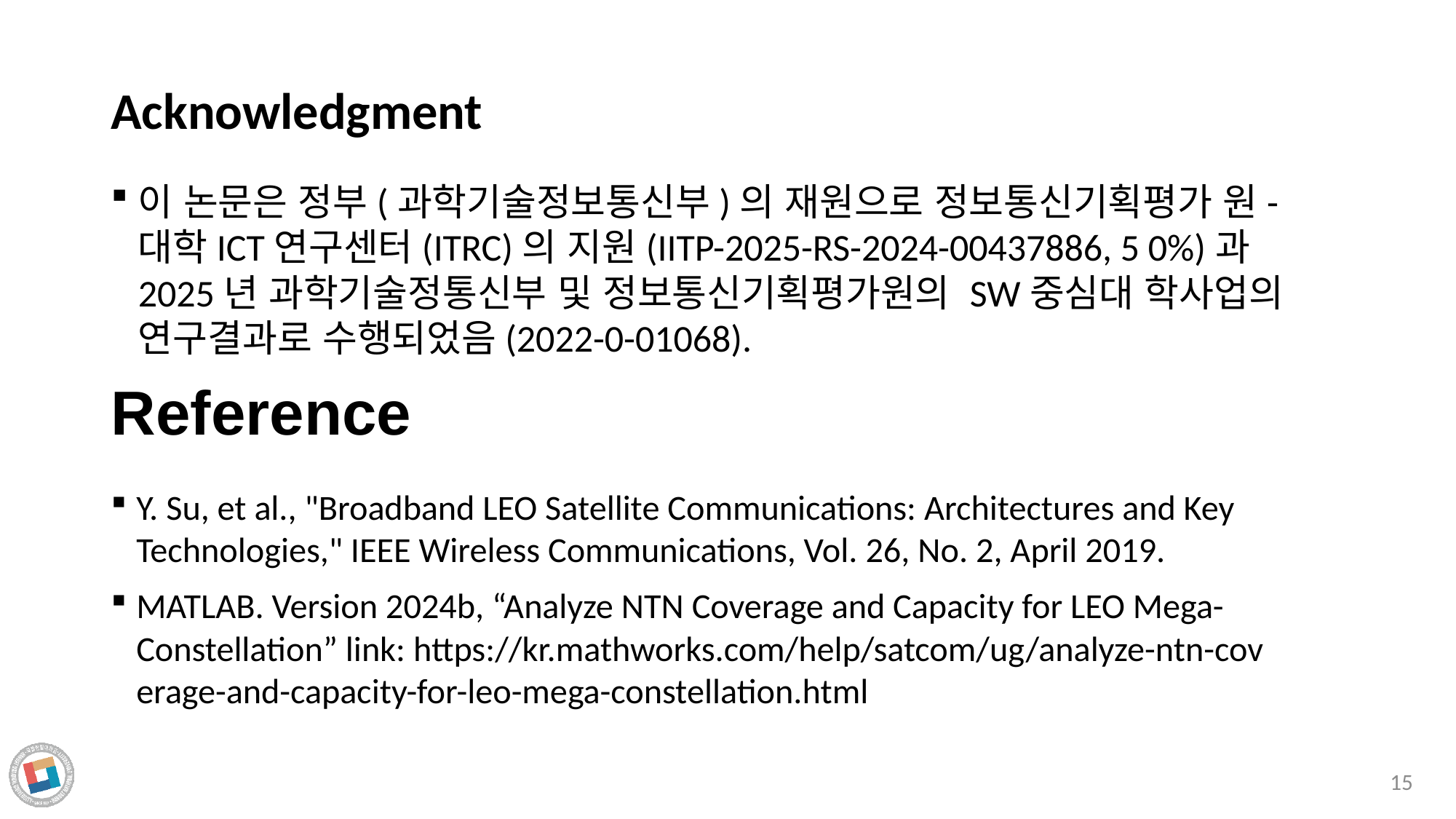

# Acknowledgment
이 논문은 정부(과학기술정보통신부)의 재원으로 정보통신기획평가 원-대학ICT연구센터(ITRC)의 지원(IITP-2025-RS-2024-00437886, 5 0%)과 2025년 과학기술정통신부 및 정보통신기획평가원의 SW중심대 학사업의 연구결과로 수행되었음(2022-0-01068).
Reference
Y. Su, et al., "Broadband LEO Satellite Communications: Architectures and Key Technologies," IEEE Wireless Communications, Vol. 26, No. 2, April 2019.
MATLAB. Version 2024b, “Analyze NTN Coverage and Capacity for LEO Mega-Constellation” link: https://kr.mathworks.com/help/satcom/ug/analyze-ntn-cov erage-and-capacity-for-leo-mega-constellation.html